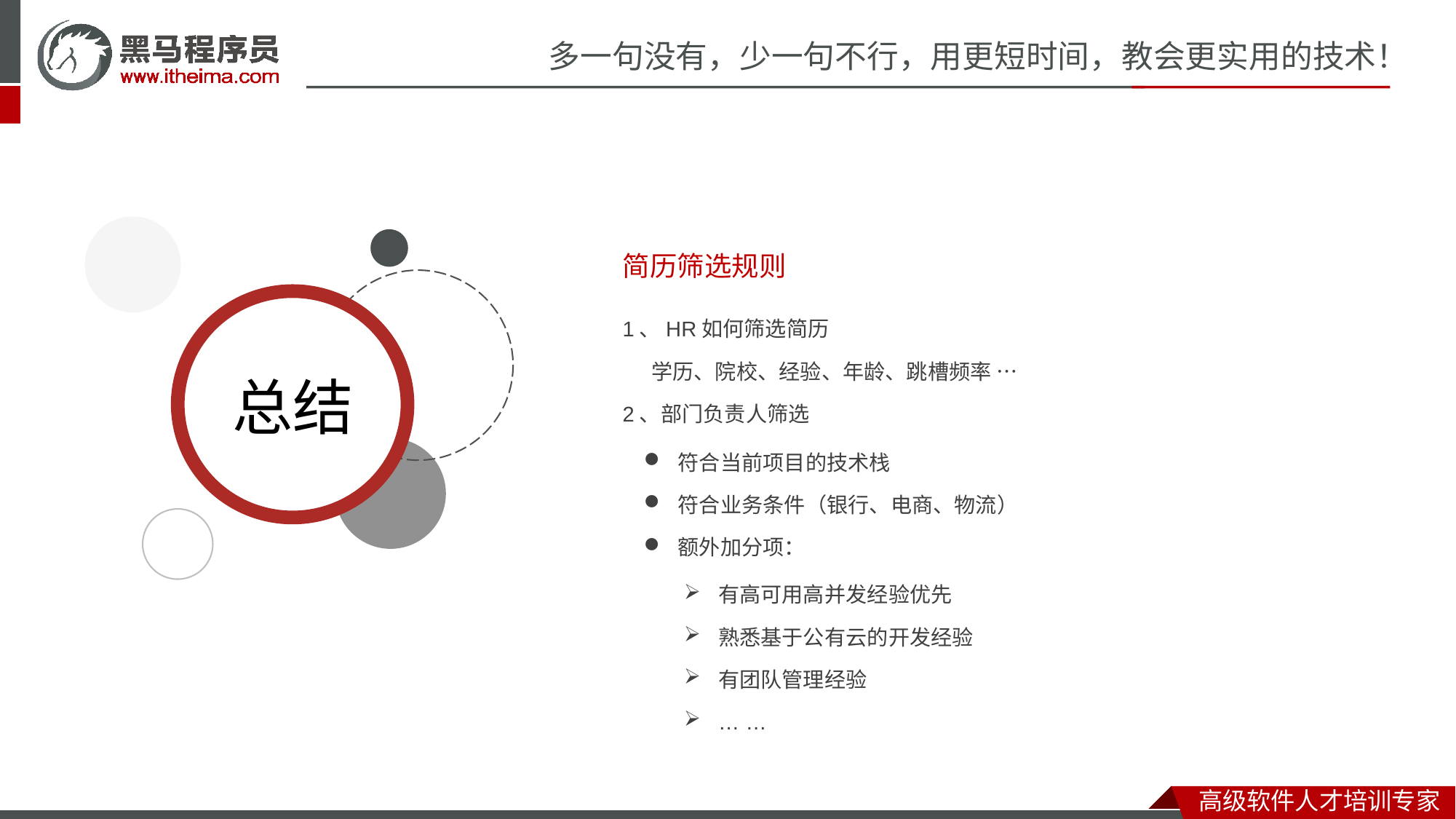

简历筛选规则
1、HR如何筛选简历
     学历、院校、经验、年龄、跳槽频率 …
2、部门负责人筛选

符合当前项目的技术栈
符合业务条件（银行、电商、物流）
额外加分项：
有高可用高并发经验优先
熟悉基于公有云的开发经验
有团队管理经验
… …